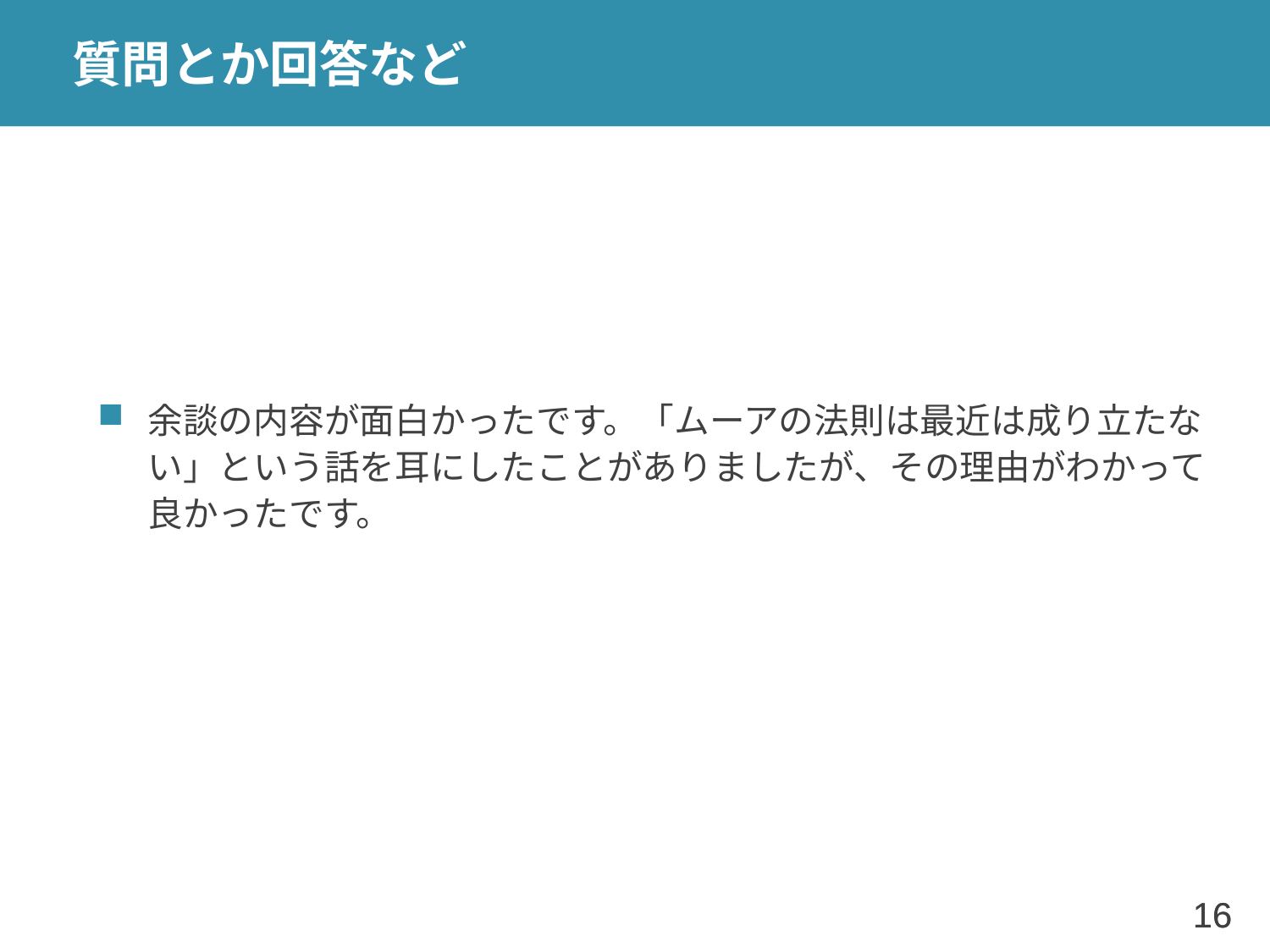

# 質問とか回答など
余談の内容が面白かったです。「ムーアの法則は最近は成り立たない」という話を耳にしたことがありましたが、その理由がわかって良かったです。